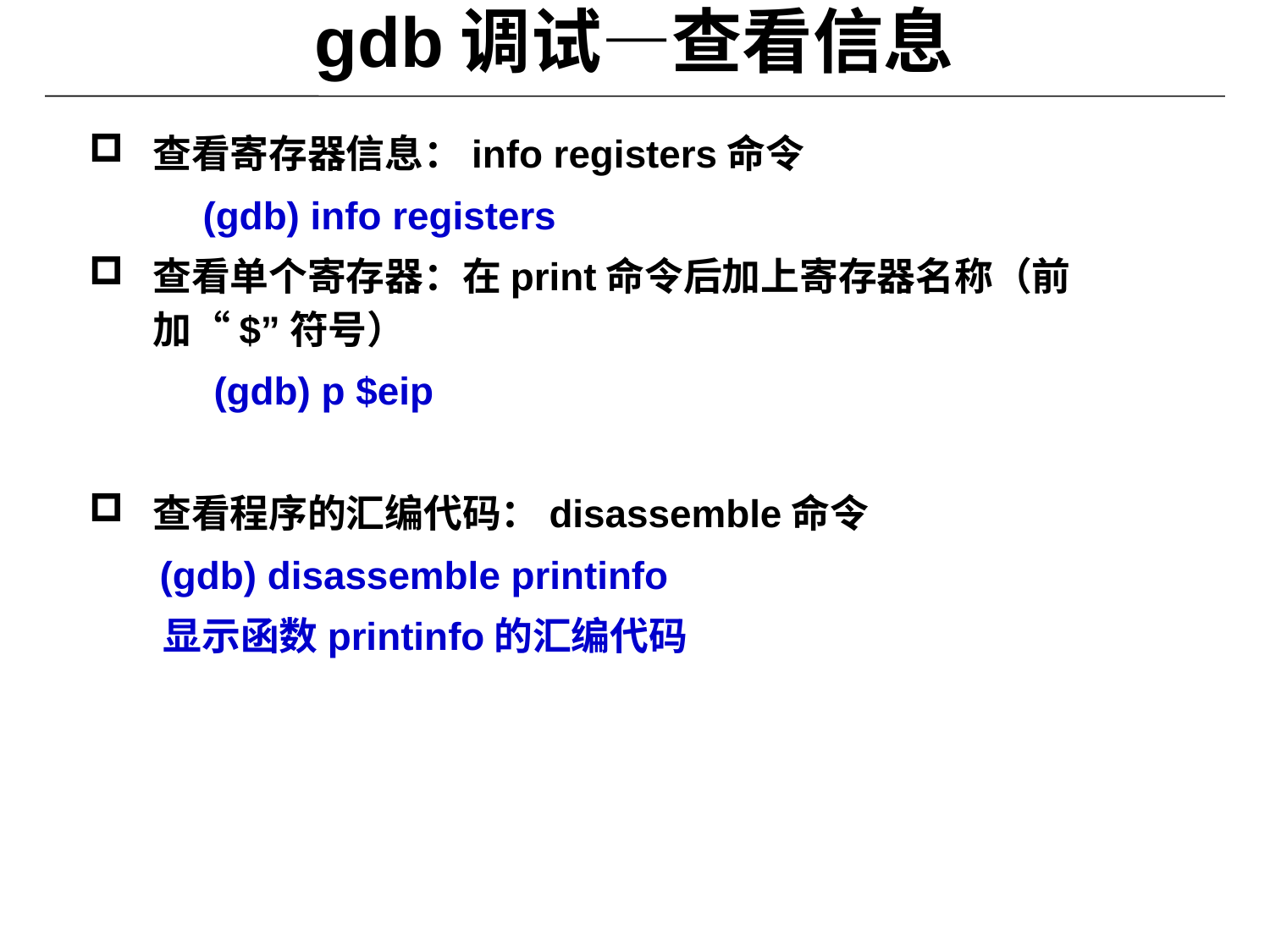

# gdb调试—查看信息
查看寄存器信息：info registers命令
       (gdb) info registers
查看单个寄存器：在print命令后加上寄存器名称（前加“$”符号）
        (gdb) p $eip

查看程序的汇编代码：disassemble命令
   (gdb) disassemble printinfo
   显示函数printinfo的汇编代码